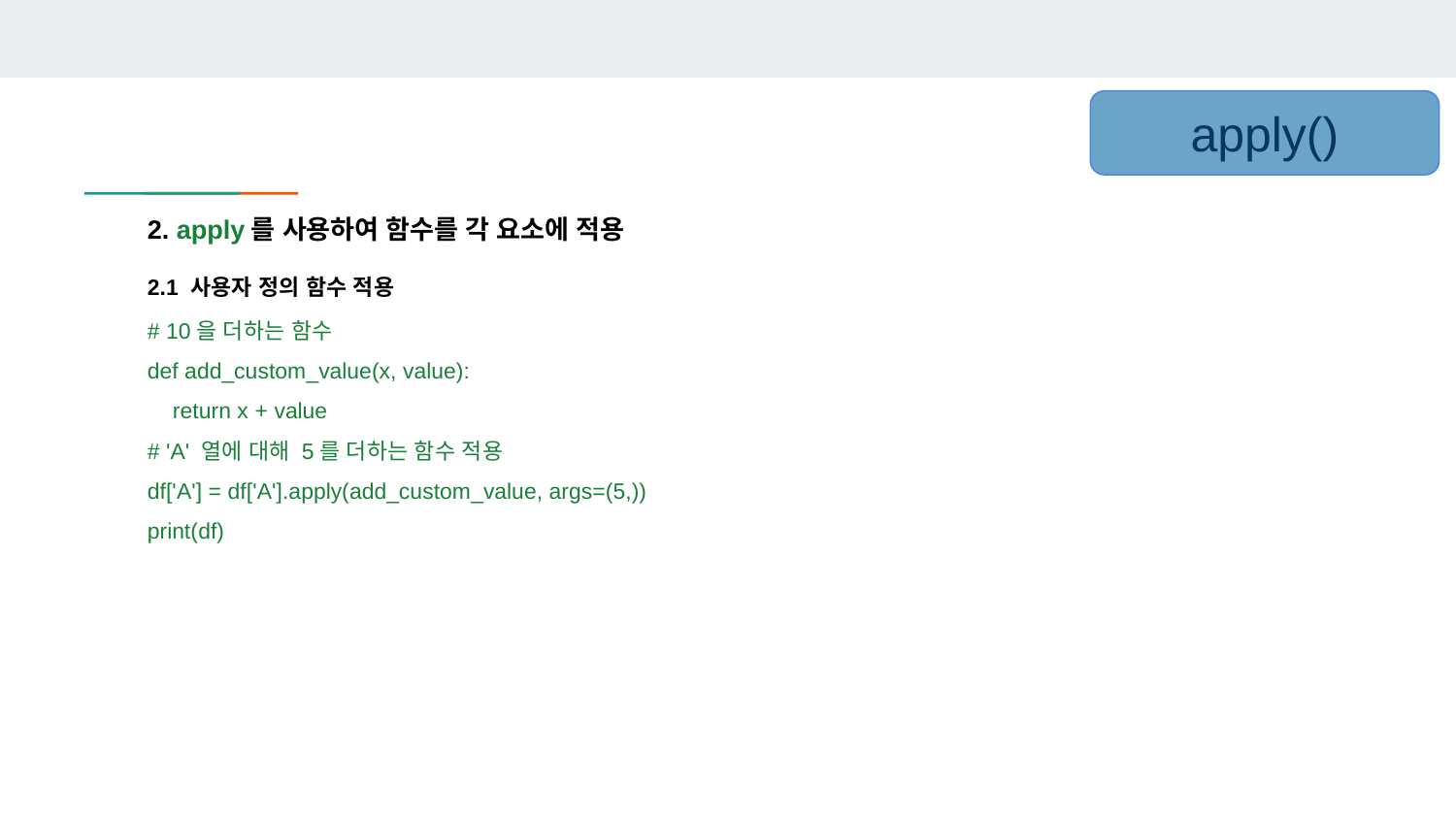

apply()
2. apply를 사용하여 함수를 각 요소에 적용
2.1 사용자 정의 함수 적용
# 10을 더하는 함수
def add_custom_value(x, value):
    return x + value
# 'A' 열에 대해 5를 더하는 함수 적용
df['A'] = df['A'].apply(add_custom_value, args=(5,))
print(df)